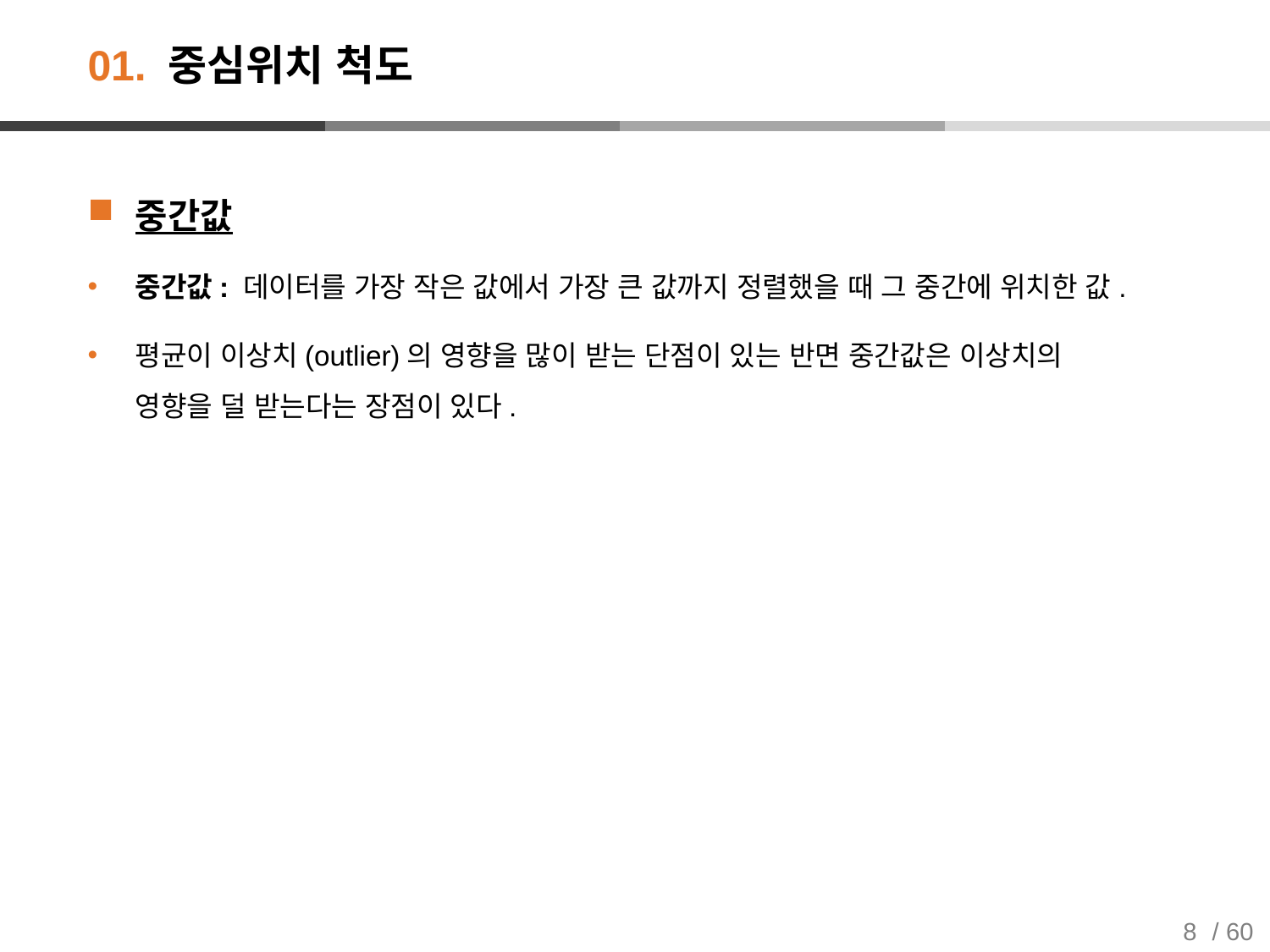

# 01. 중심위치 척도
중간값
중간값: 데이터를 가장 작은 값에서 가장 큰 값까지 정렬했을 때 그 중간에 위치한 값.
평균이 이상치(outlier)의 영향을 많이 받는 단점이 있는 반면 중간값은 이상치의 영향을 덜 받는다는 장점이 있다.